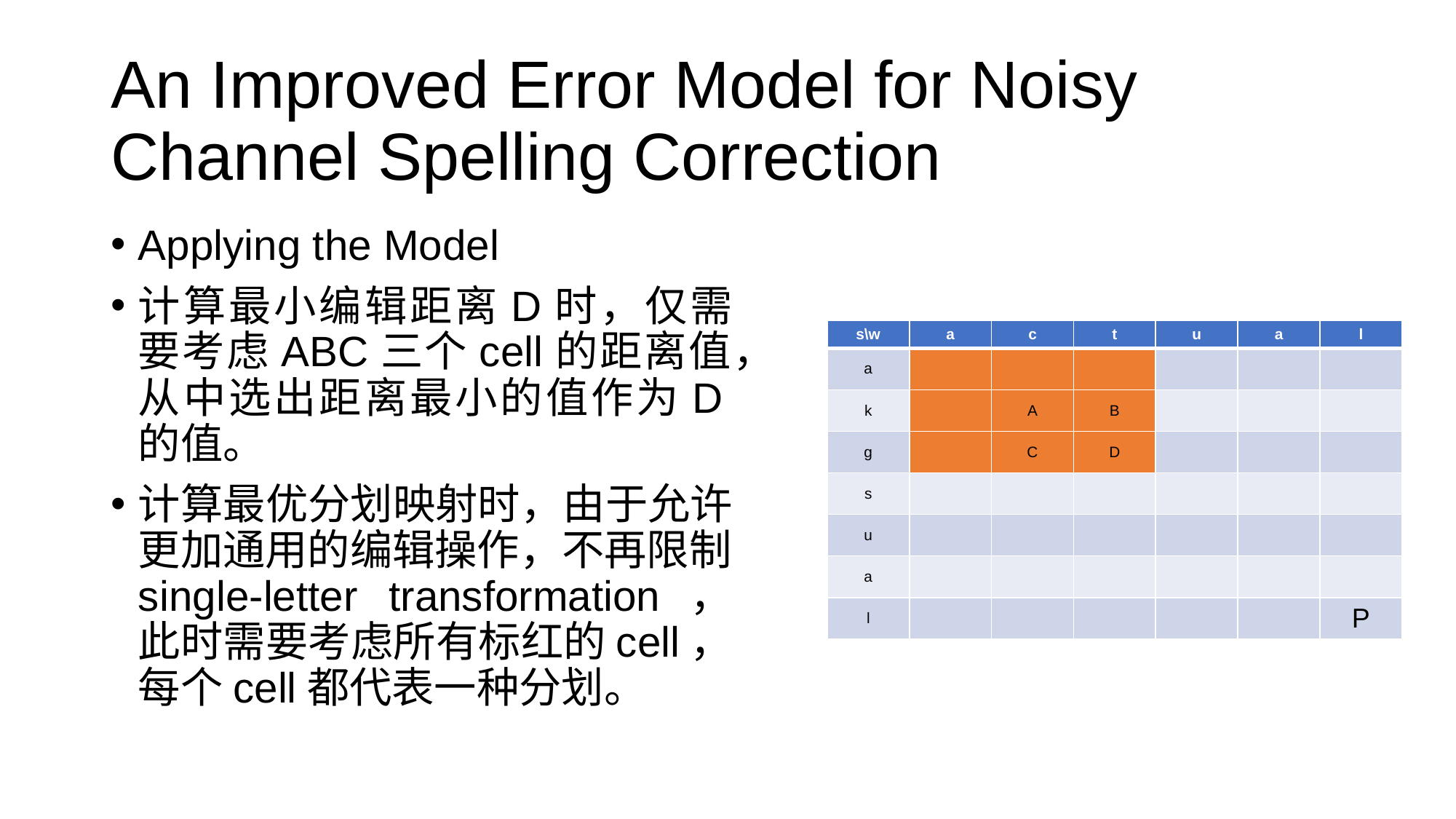

# An Improved Error Model for Noisy Channel Spelling Correction
Applying the Model
计算最小编辑距离D时，仅需要考虑ABC三个cell的距离值，从中选出距离最小的值作为D的值。
计算最优分划映射时，由于允许更加通用的编辑操作，不再限制single-letter transformation，此时需要考虑所有标红的cell，每个cell都代表一种分划。
| s\w | a | c | t | u | a | l |
| --- | --- | --- | --- | --- | --- | --- |
| a |  |  |  |  |  |  |
| k |  | A | B |  |  |  |
| g |  | C | D |  |  |  |
| s |  |  |  |  |  |  |
| u |  |  |  |  |  |  |
| a |  |  |  |  |  |  |
| l |  |  |  |  |  | P |